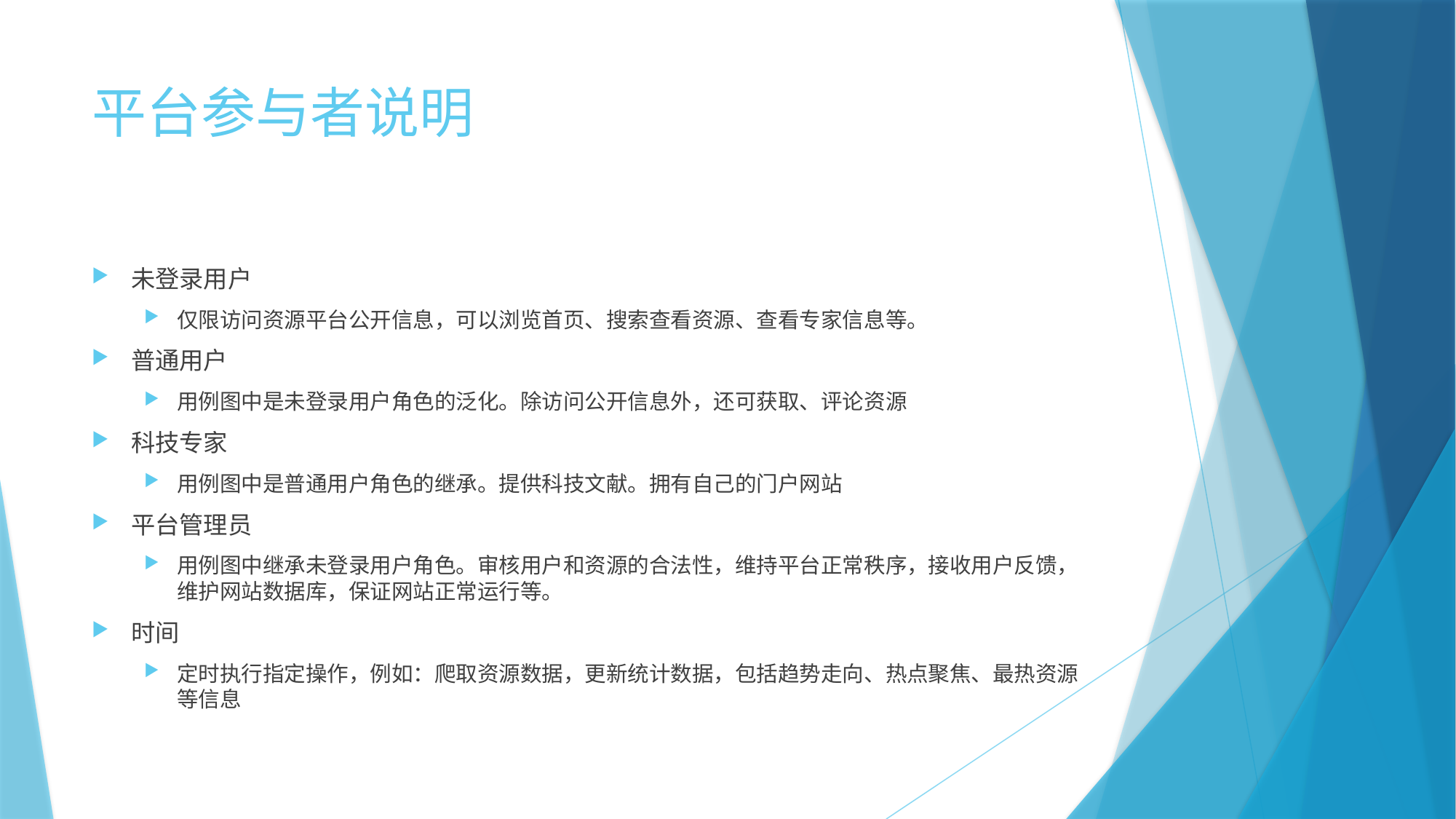

# 平台参与者说明
未登录用户
仅限访问资源平台公开信息，可以浏览首页、搜索查看资源、查看专家信息等。
普通用户
用例图中是未登录用户角色的泛化。除访问公开信息外，还可获取、评论资源
科技专家
用例图中是普通用户角色的继承。提供科技文献。拥有自己的门户网站
平台管理员
用例图中继承未登录用户角色。审核用户和资源的合法性，维持平台正常秩序，接收用户反馈，维护网站数据库，保证网站正常运行等。
时间
定时执行指定操作，例如：爬取资源数据，更新统计数据，包括趋势走向、热点聚焦、最热资源等信息